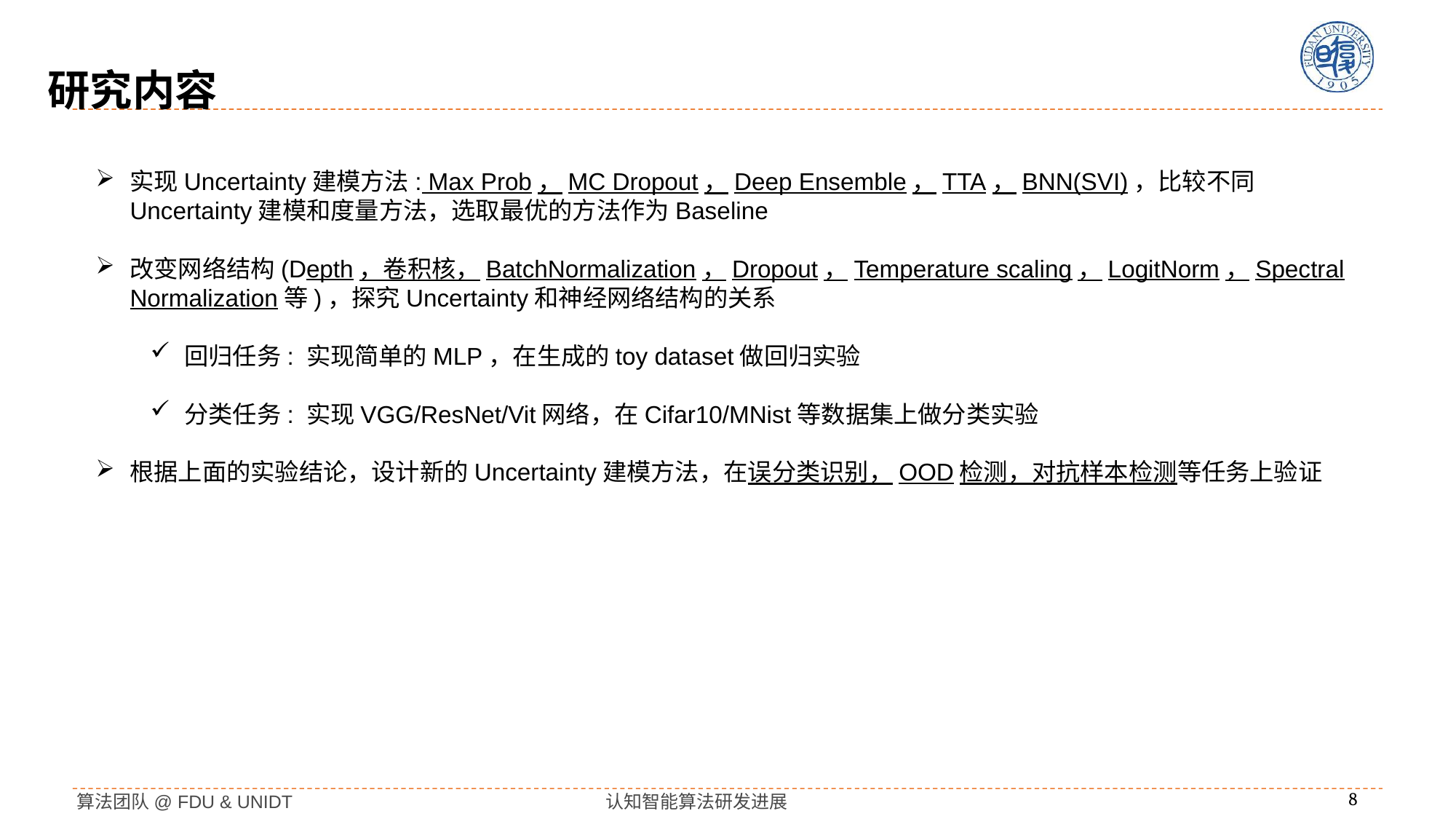

研究内容

实现Uncertainty建模方法: Max Prob，MC Dropout，Deep Ensemble，TTA，BNN(SVI)，比较不同Uncertainty建模和度量方法，选取最优的方法作为Baseline

改变网络结构(Depth，卷积核，BatchNormalization，Dropout，Temperature scaling，LogitNorm，Spectral Normalization等)，探究Uncertainty和神经网络结构的关系

回归任务: 实现简单的MLP，在生成的toy dataset做回归实验

分类任务: 实现VGG/ResNet/Vit网络，在Cifar10/MNist等数据集上做分类实验

根据上面的实验结论，设计新的Uncertainty建模方法，在误分类识别，OOD检测，对抗样本检测等任务上验证